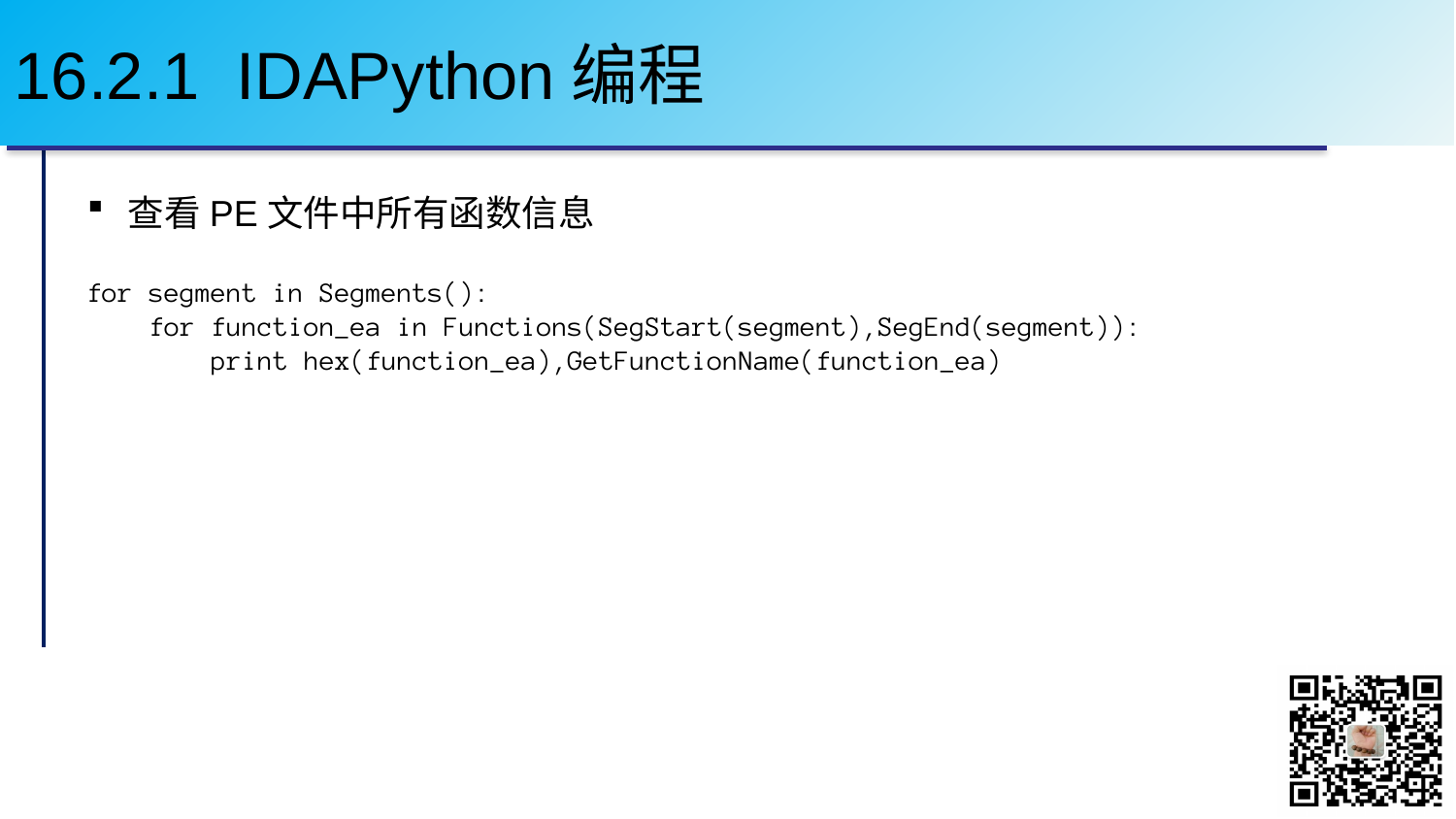

# 16.2.1  IDAPython编程
查看PE文件中所有函数信息

for segment in Segments():
    for function_ea in Functions(SegStart(segment),SegEnd(segment)):
        print hex(function_ea),GetFunctionName(function_ea)